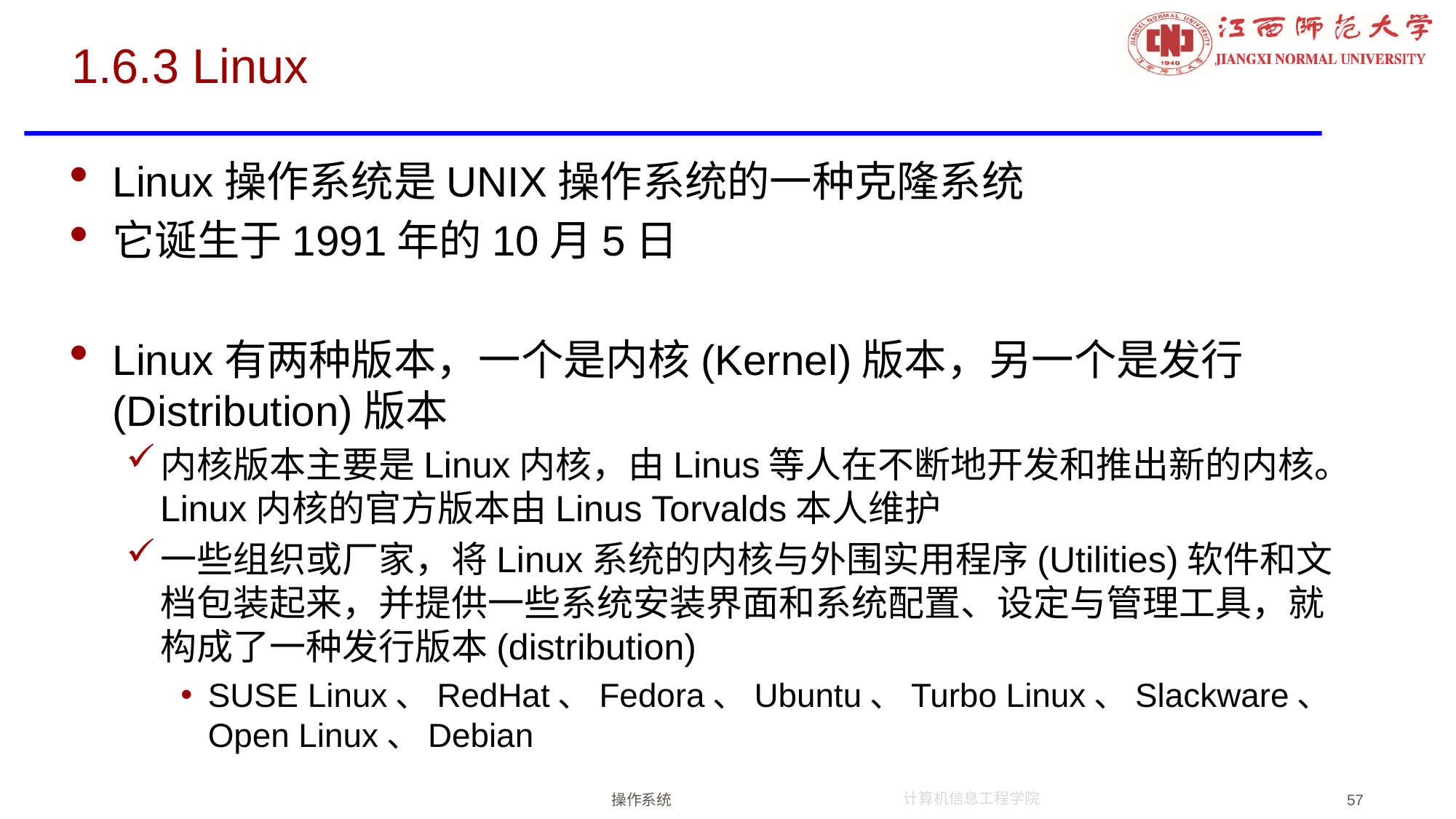

# 1.6.3 Linux
Linux操作系统是UNIX操作系统的一种克隆系统
它诞生于1991年的10月5日

Linux有两种版本，一个是内核(Kernel)版本，另一个是发行(Distribution)版本
内核版本主要是Linux内核，由Linus等人在不断地开发和推出新的内核。Linux内核的官方版本由Linus Torvalds本人维护
一些组织或厂家，将Linux系统的内核与外围实用程序(Utilities)软件和文档包装起来，并提供一些系统安装界面和系统配置、设定与管理工具，就构成了一种发行版本(distribution)
SUSE Linux、RedHat、Fedora、Ubuntu、Turbo Linux、Slackware、Open Linux、Debian
操作系统
57